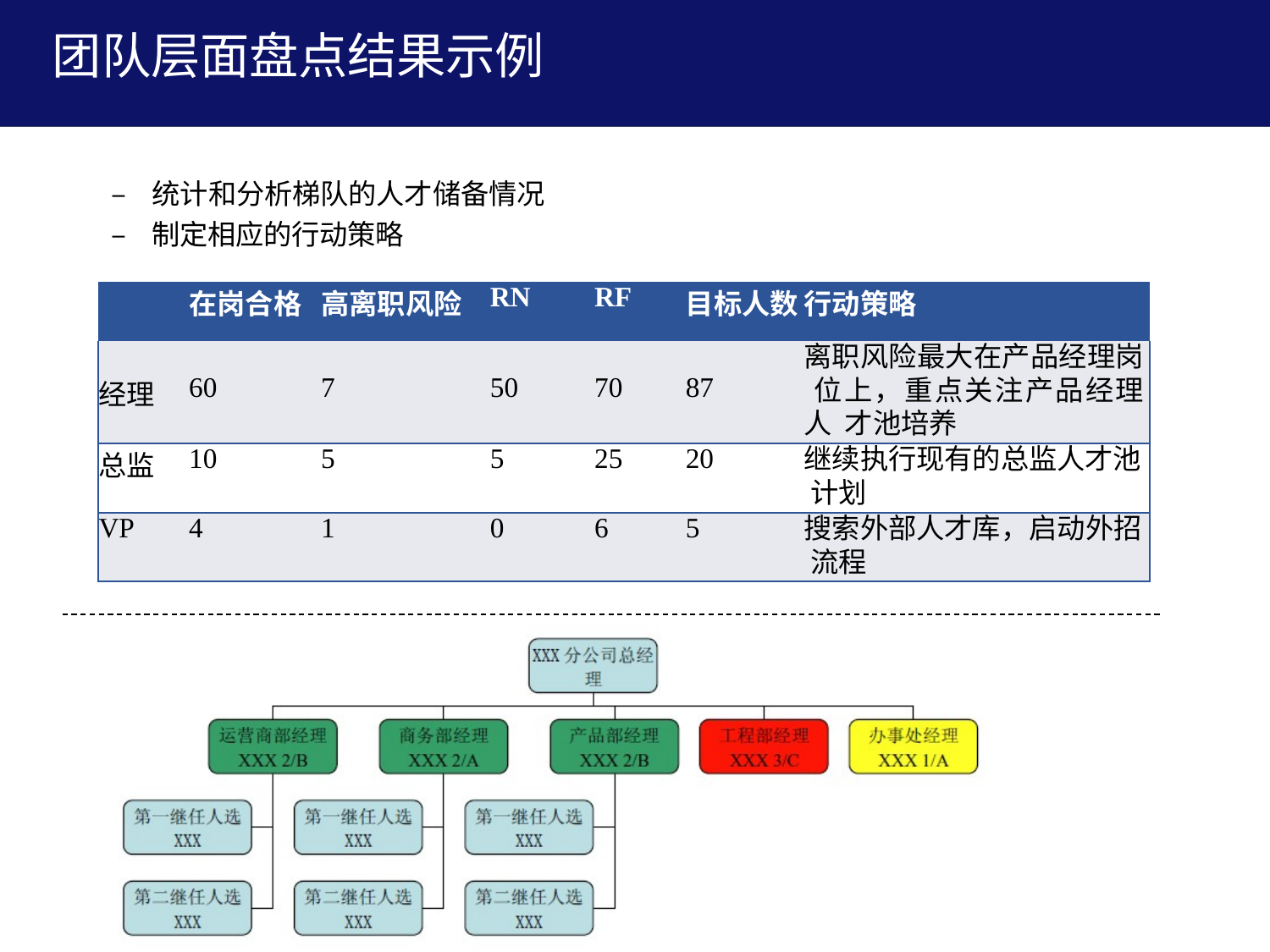

# 团队层面盘点结果示例

–	统计和分析梯队的人才储备情况
–	制定相应的行动策略
|  | 在岗合格 | 高离职风险 | RN | RF | 目标人数 | 行动策略 |
| --- | --- | --- | --- | --- | --- | --- |
| 经理 | 60 | 7 | 50 | 70 | 87 | 离职风险最大在产品经理岗 位上，重点关注产品经理人 才池培养 |
| 总监 | 10 | 5 | 5 | 25 | 20 | 继续执行现有的总监人才池 计划 |
| VP | 4 | 1 | 0 | 6 | 5 | 搜索外部人才库，启动外招 流程 |